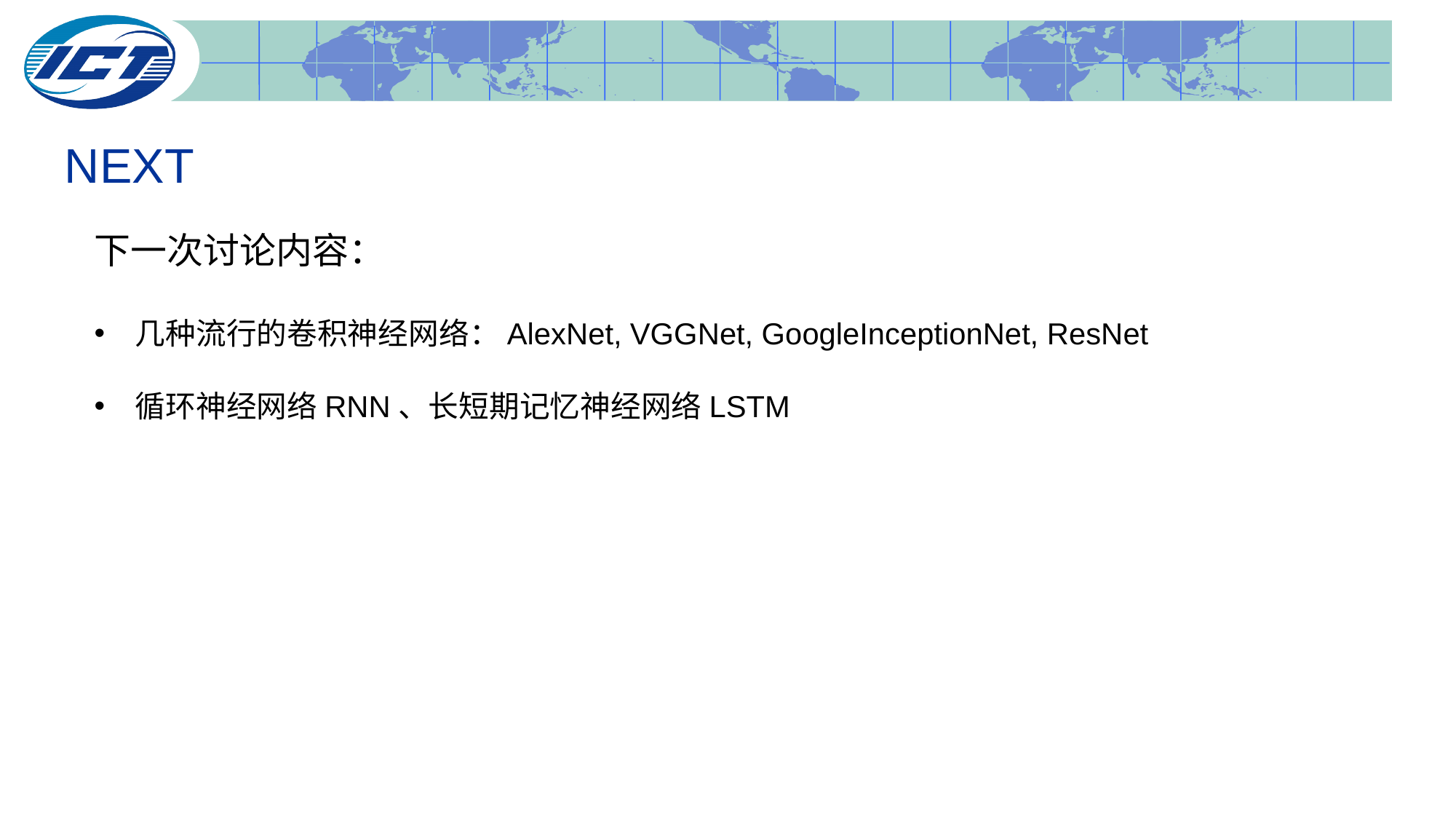

# NEXT
下一次讨论内容：

几种流行的卷积神经网络：AlexNet, VGGNet, GoogleInceptionNet, ResNet

循环神经网络RNN、长短期记忆神经网络LSTM
28